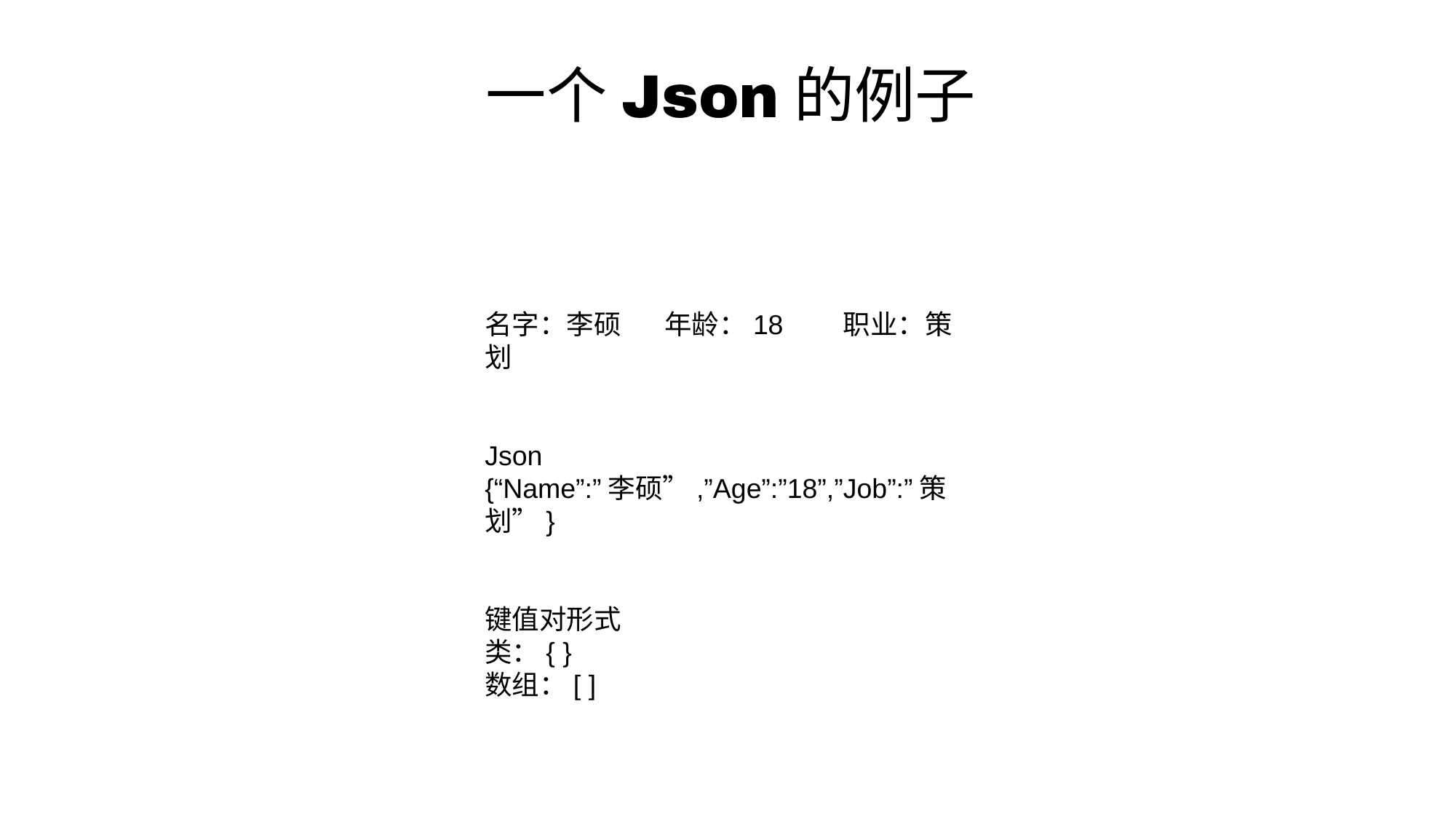

# 一个Json的例子
名字：李硕       年龄：18       职业：策划

Json
{“Name”:”李硕”,”Age”:”18”,”Job”:”策划”}

键值对形式
类：{ }
数组：[ ]